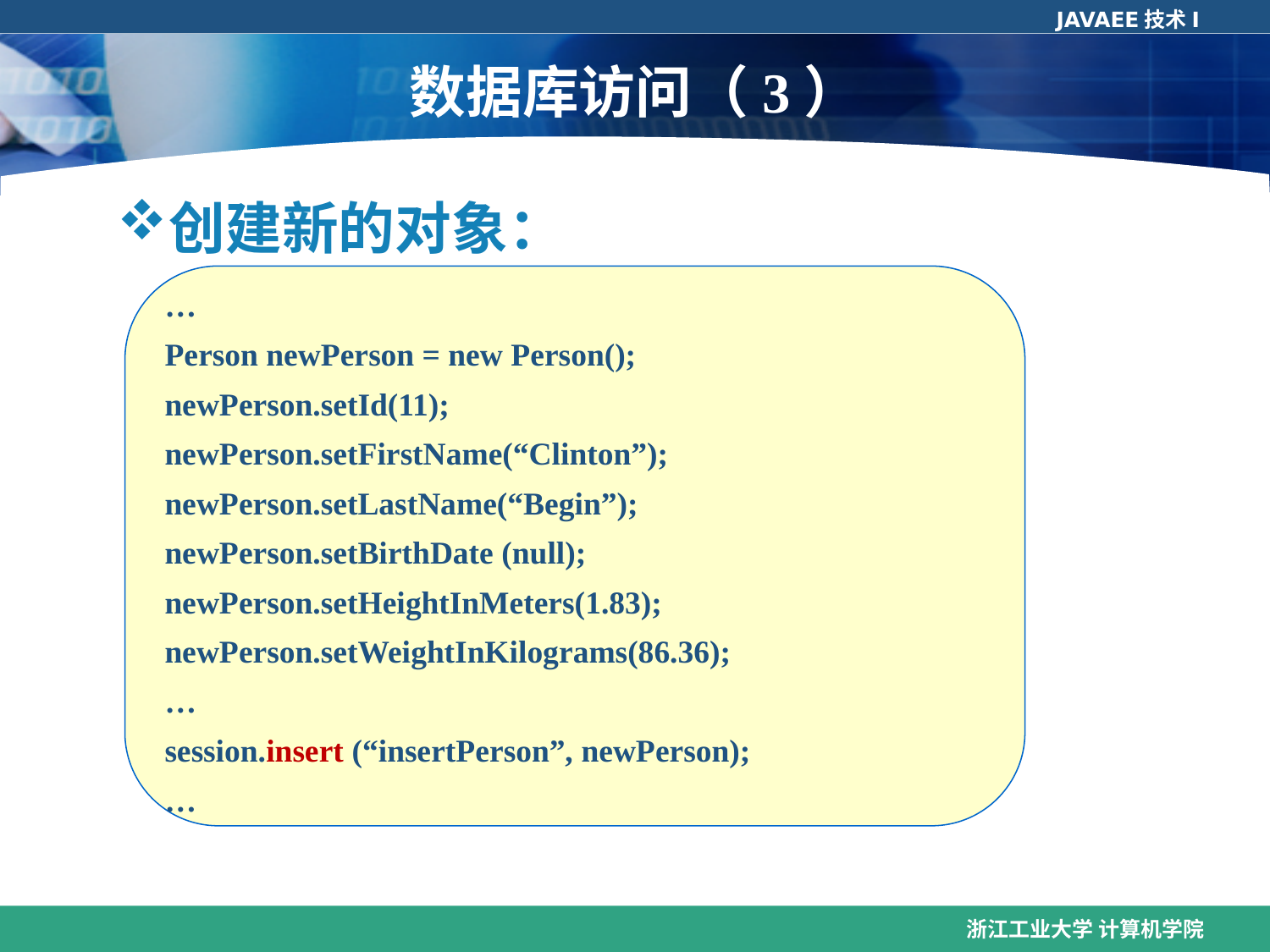

# 数据库访问（3）
创建新的对象：
…
Person newPerson = new Person();
newPerson.setId(11);
newPerson.setFirstName(“Clinton”);
newPerson.setLastName(“Begin”);
newPerson.setBirthDate (null);
newPerson.setHeightInMeters(1.83);
newPerson.setWeightInKilograms(86.36);
…
session.insert (“insertPerson”, newPerson);
…